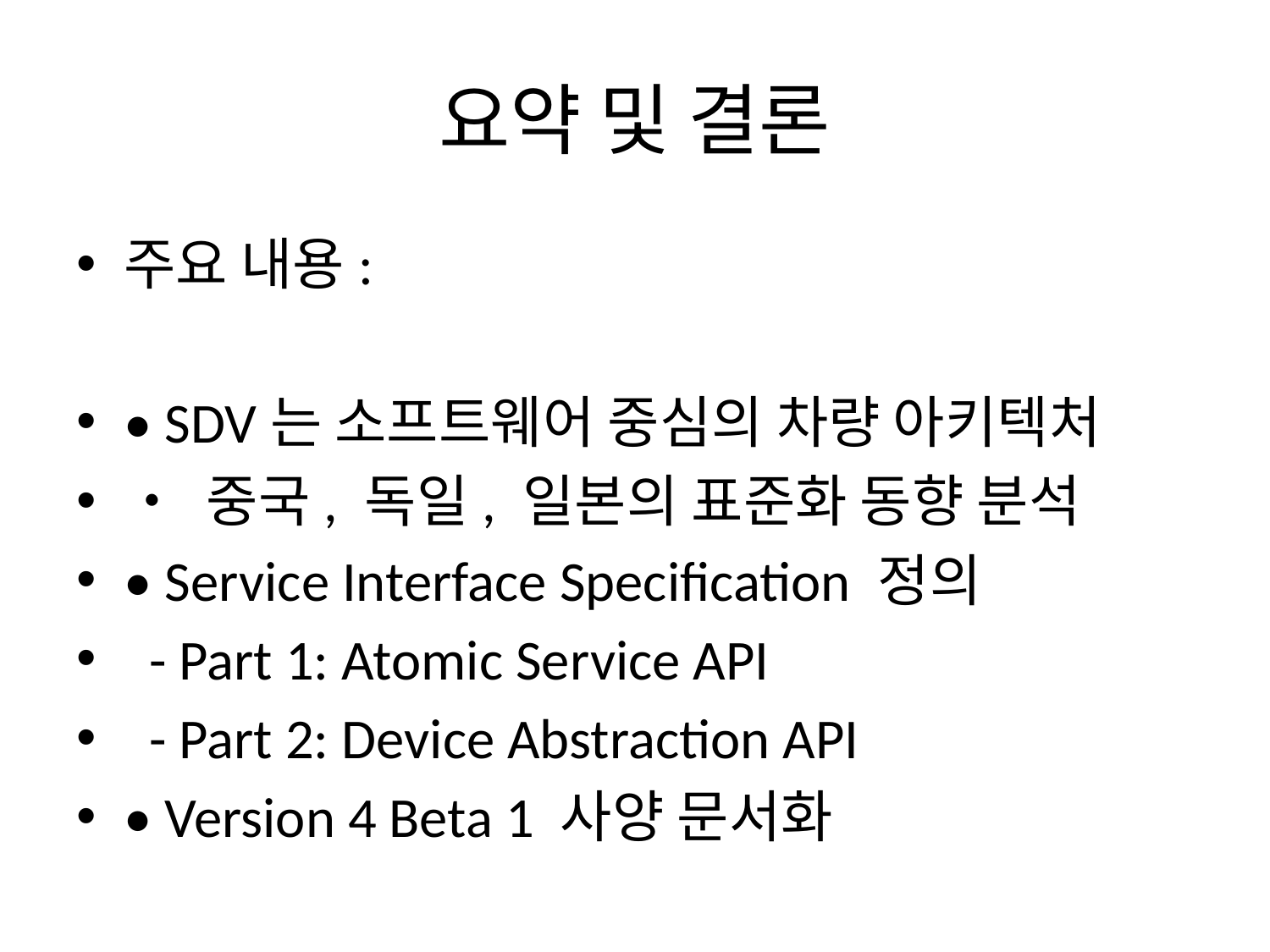

# 요약 및 결론
주요 내용:

• SDV는 소프트웨어 중심의 차량 아키텍처
• 중국, 독일, 일본의 표준화 동향 분석
• Service Interface Specification 정의
  - Part 1: Atomic Service API
  - Part 2: Device Abstraction API
• Version 4 Beta 1 사양 문서화